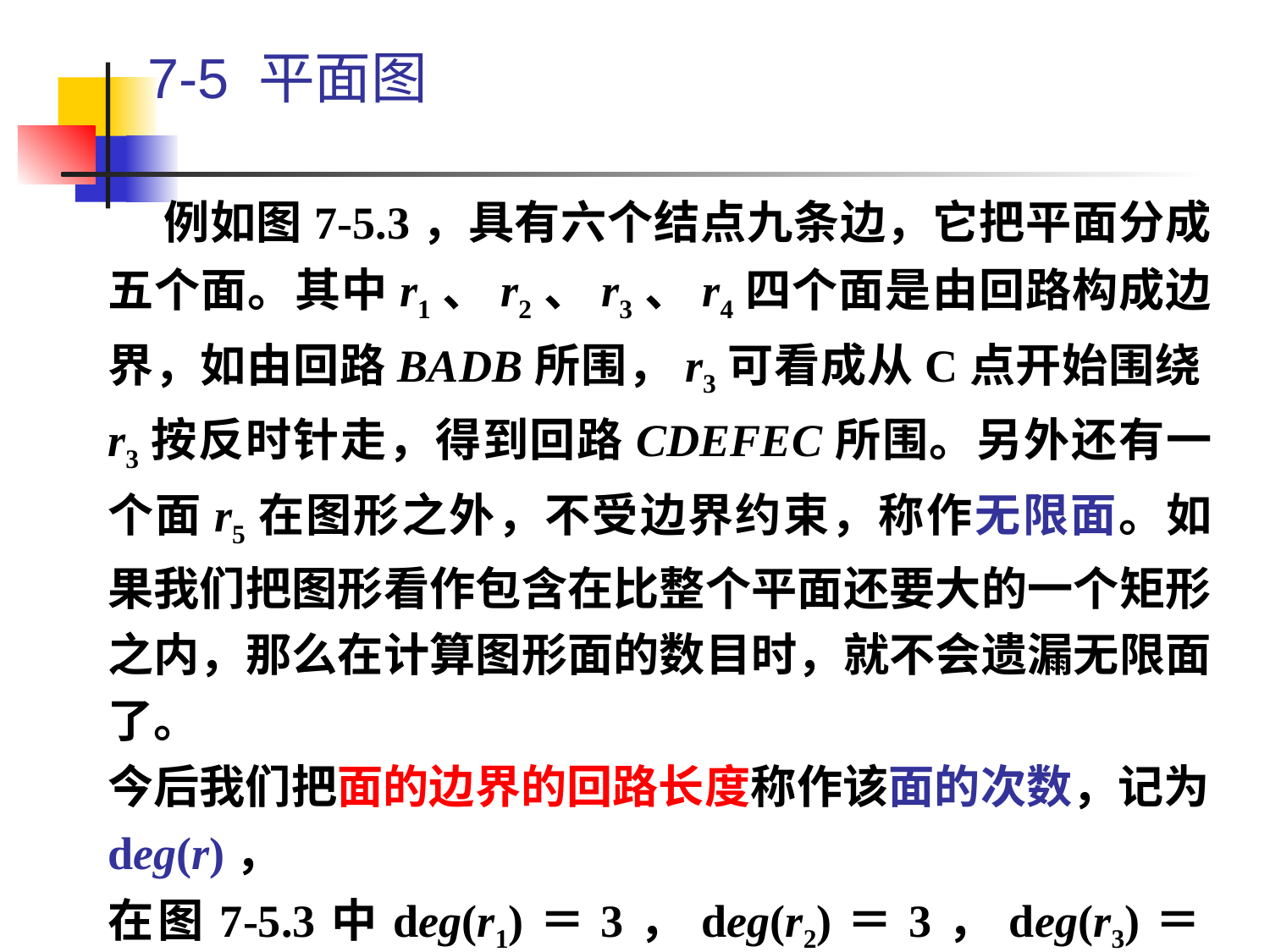

# 7-5 平面图
    例如图7-5.3，具有六个结点九条边，它把平面分成五个面。其中r1、r2、r3、r4四个面是由回路构成边界，如由回路BADB所围，r3可看成从C点开始围绕r3按反时针走，得到回路CDEFEC所围。另外还有一个面r5在图形之外，不受边界约束，称作无限面。如果我们把图形看作包含在比整个平面还要大的一个矩形之内，那么在计算图形面的数目时，就不会遗漏无限面了。
今后我们把面的边界的回路长度称作该面的次数，记为deg(r)，
在图7-5.3中deg(r1)＝3，deg(r2)＝3，deg(r3)＝5，deg(r4)＝4，deg(r5)＝3。